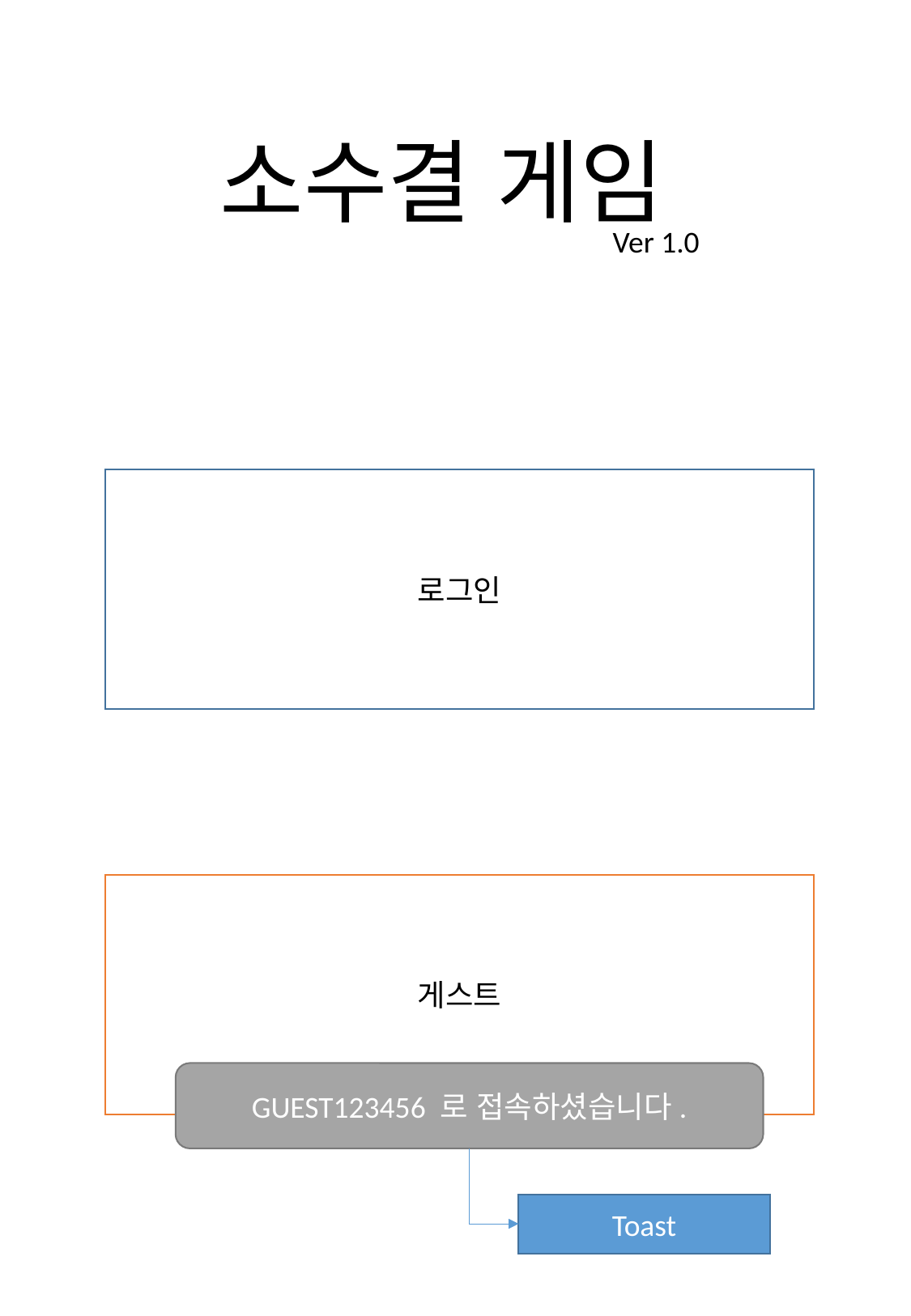

게스트
소수결 게임
Ver 1.0
로그인
Toast로 게스트로
접속함을 알려주고
[ Slide 7 ]로 넘긴다.
게스트
GUEST123456 로 접속하셨습니다.
Toast